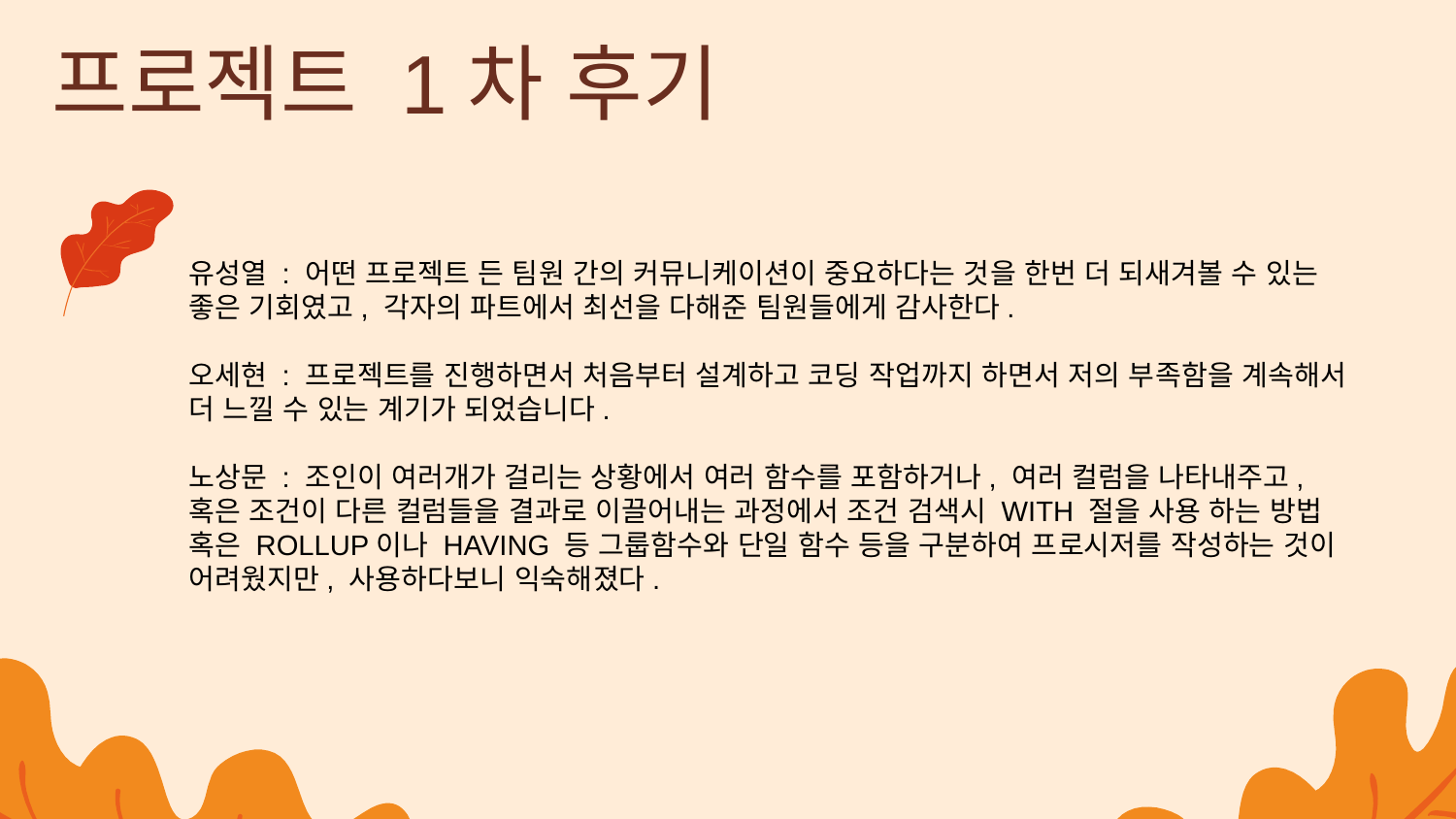

# 프로젝트 1차 후기
유성열 : 어떤 프로젝트 든 팀원 간의 커뮤니케이션이 중요하다는 것을 한번 더 되새겨볼 수 있는 좋은 기회였고, 각자의 파트에서 최선을 다해준 팀원들에게 감사한다.

오세현 : 프로젝트를 진행하면서 처음부터 설계하고 코딩 작업까지 하면서 저의 부족함을 계속해서 더 느낄 수 있는 계기가 되었습니다.

노상문 : 조인이 여러개가 걸리는 상황에서 여러 함수를 포함하거나, 여러 컬럼을 나타내주고, 혹은 조건이 다른 컬럼들을 결과로 이끌어내는 과정에서 조건 검색시 WITH 절을 사용 하는 방법 혹은 ROLLUP이나 HAVING 등 그룹함수와 단일 함수 등을 구분하여 프로시저를 작성하는 것이 어려웠지만, 사용하다보니 익숙해졌다.